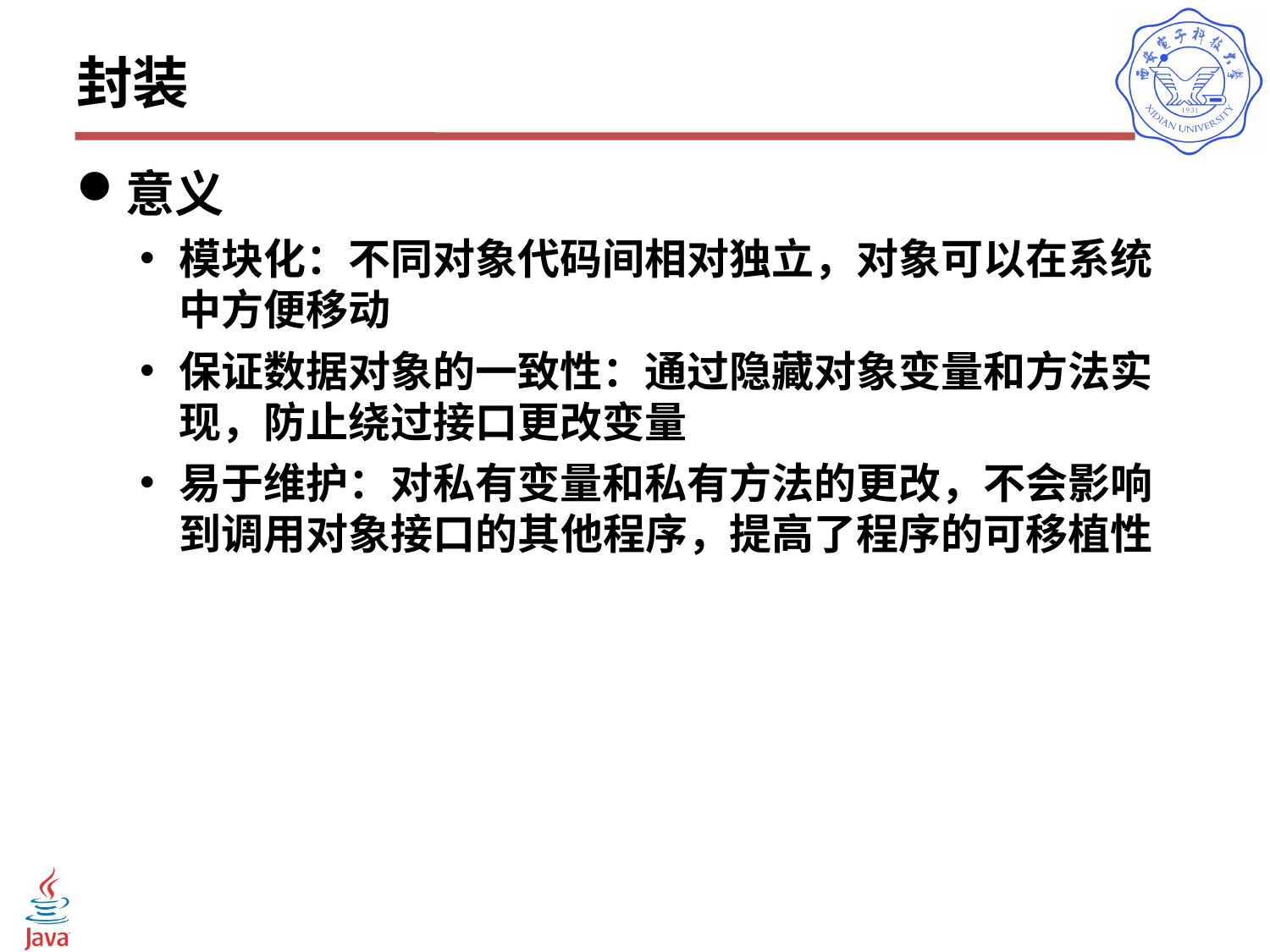

# 封装
意义
模块化：不同对象代码间相对独立，对象可以在系统中方便移动
保证数据对象的一致性：通过隐藏对象变量和方法实现，防止绕过接口更改变量
易于维护：对私有变量和私有方法的更改，不会影响到调用对象接口的其他程序，提高了程序的可移植性